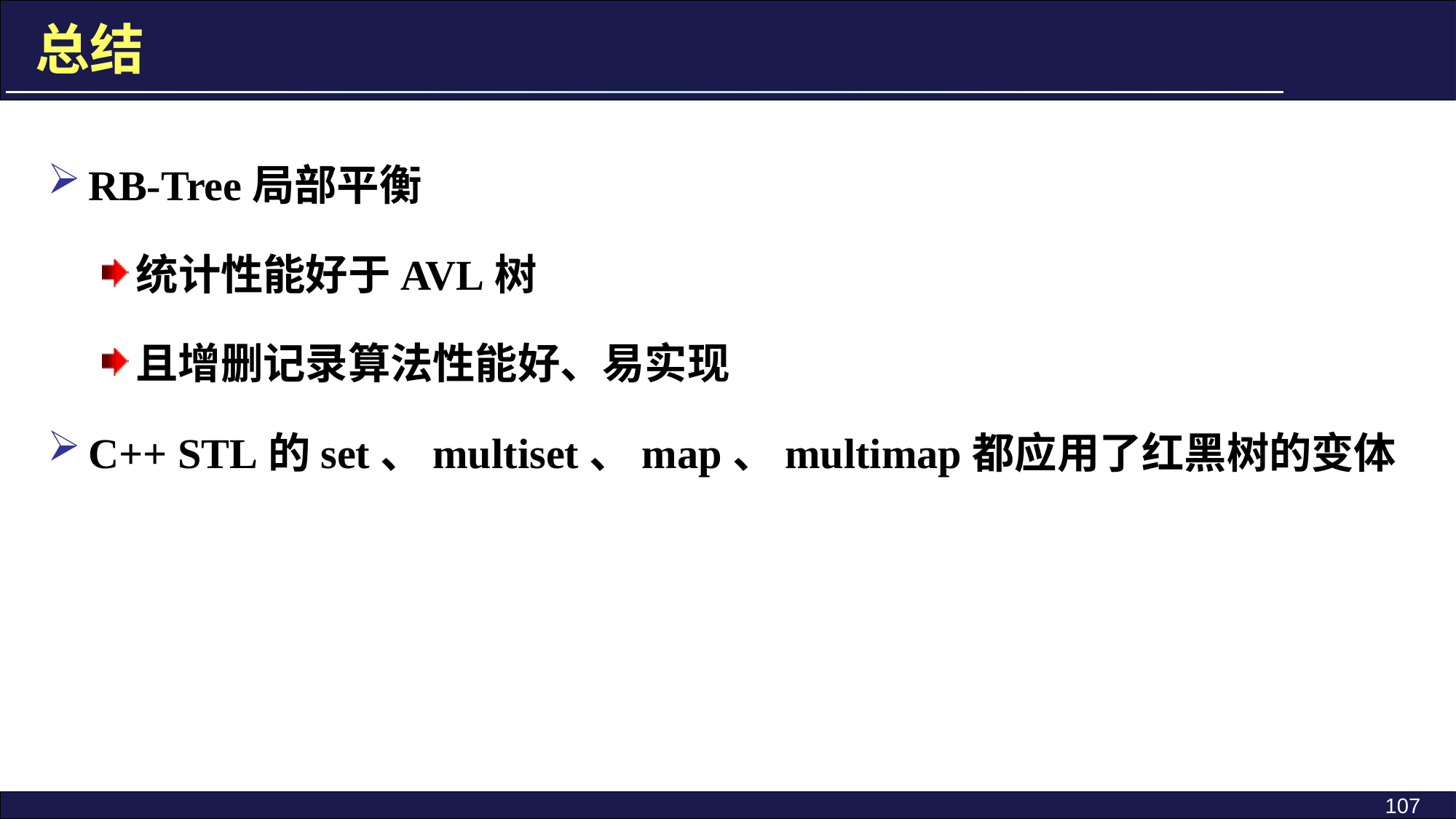

总结
RB-Tree局部平衡
统计性能好于AVL树
且增删记录算法性能好、易实现
C++ STL的set、multiset、map、multimap都应用了红黑树的变体
107